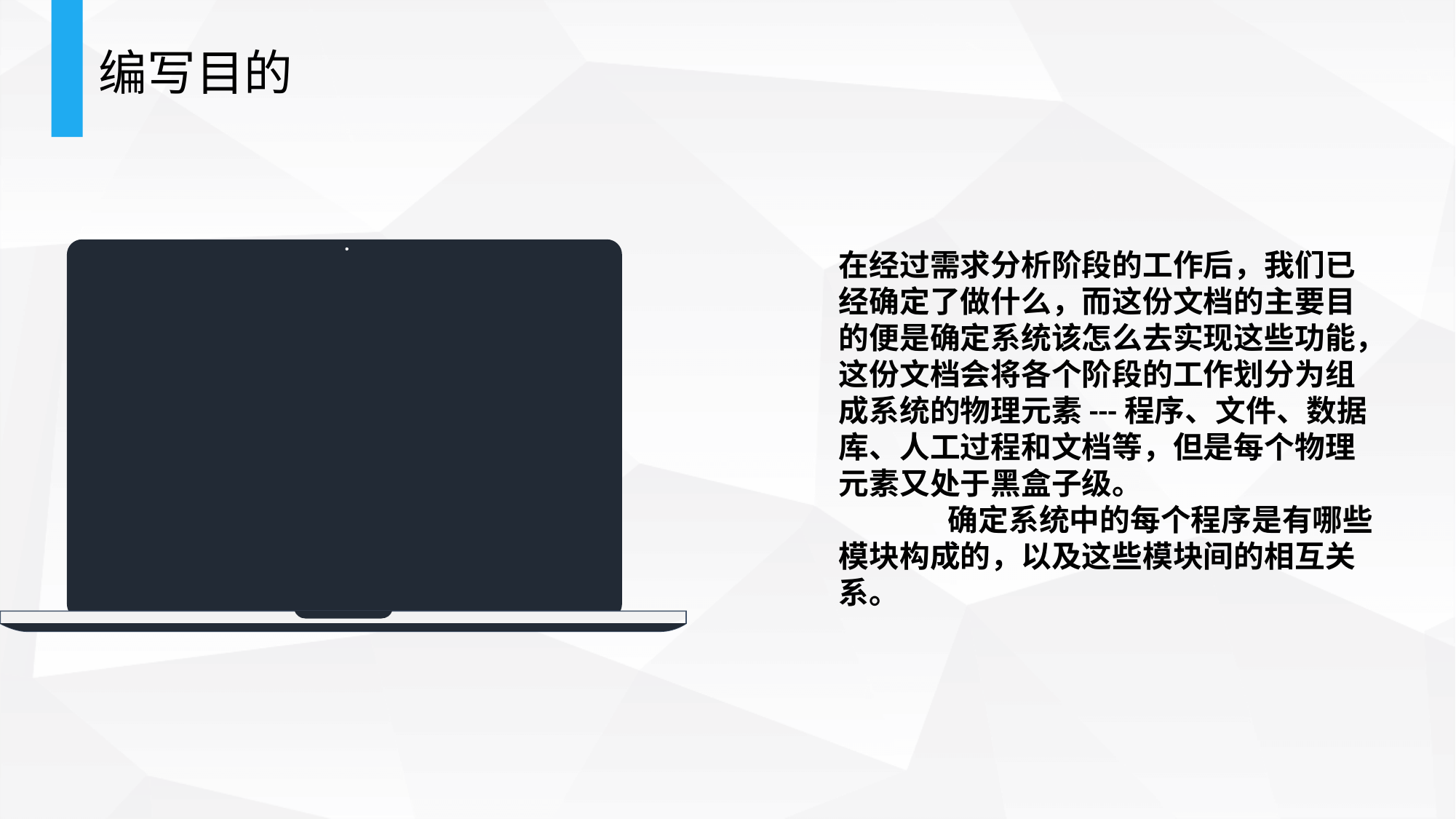

编写目的

在经过需求分析阶段的工作后，我们已经确定了做什么，而这份文档的主要目的便是确定系统该怎么去实现这些功能，这份文档会将各个阶段的工作划分为组成系统的物理元素---程序、文件、数据库、人工过程和文档等，但是每个物理元素又处于黑盒子级。
	确定系统中的每个程序是有哪些模块构成的，以及这些模块间的相互关系。